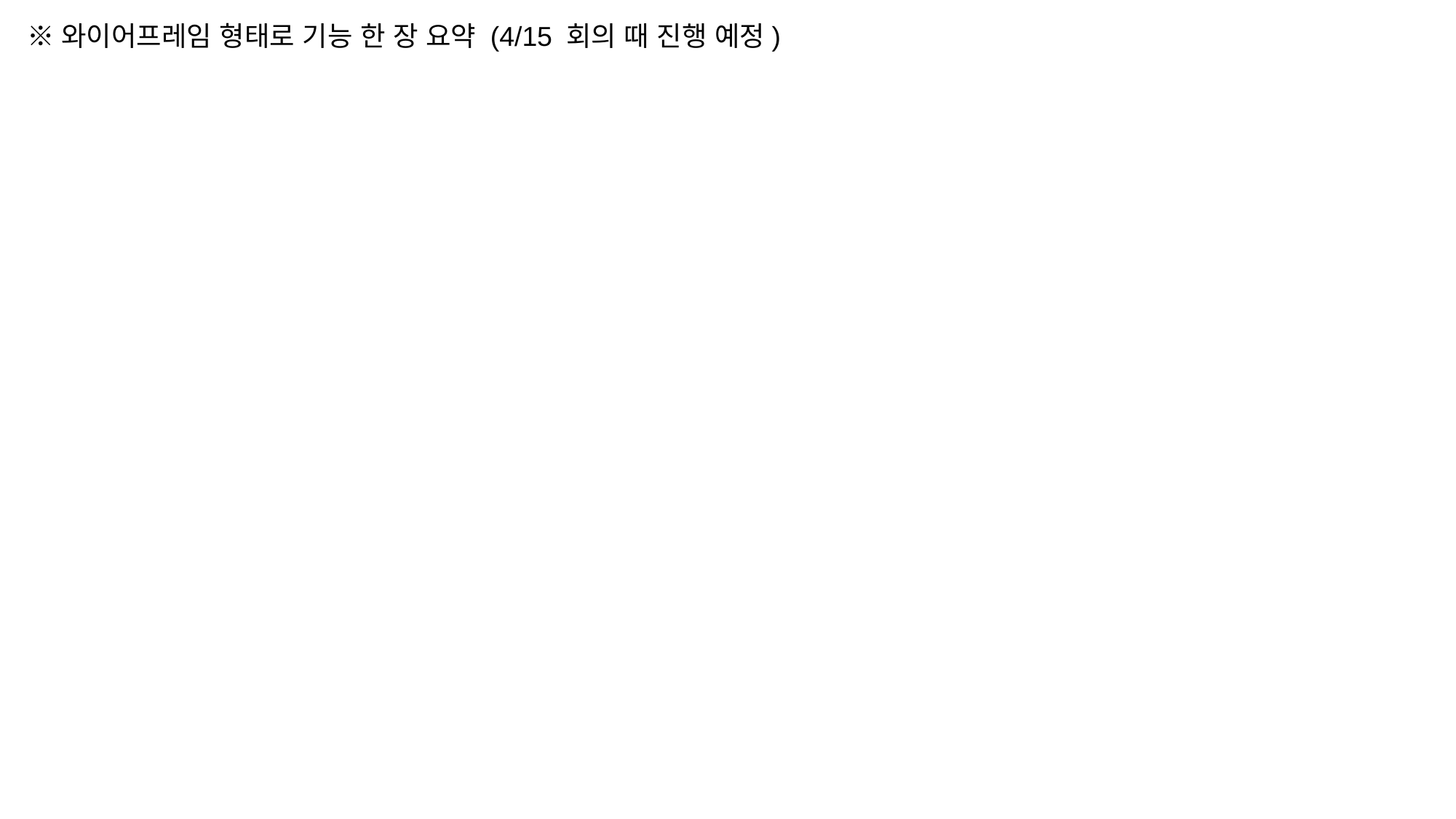

※와이어프레임 형태로 기능 한 장 요약 (4/15 회의 때 진행 예정)